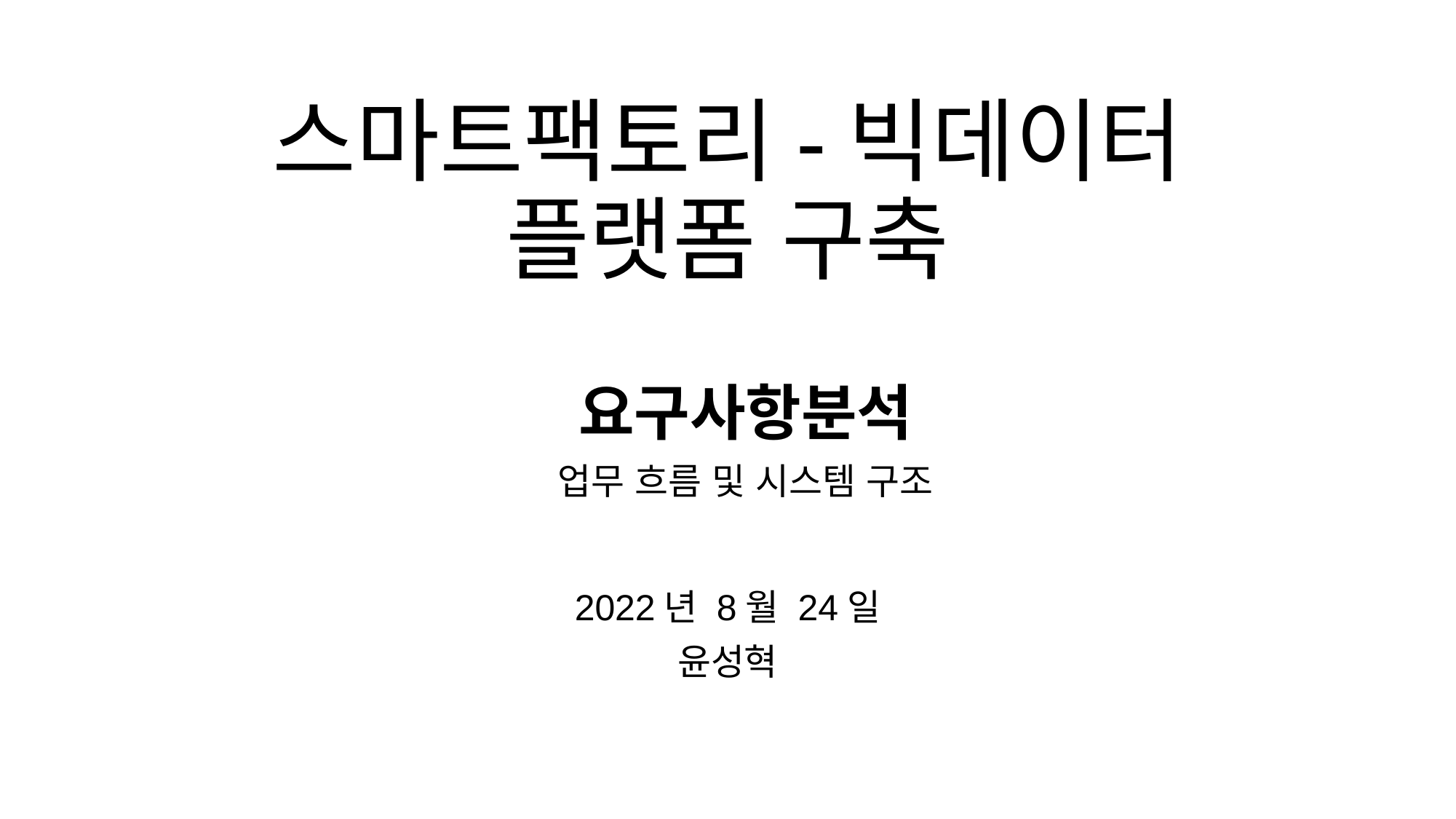

# 스마트팩토리-빅데이터 플랫폼 구축
요구사항분석
업무 흐름 및 시스템 구조
2022년 8월 24일
윤성혁